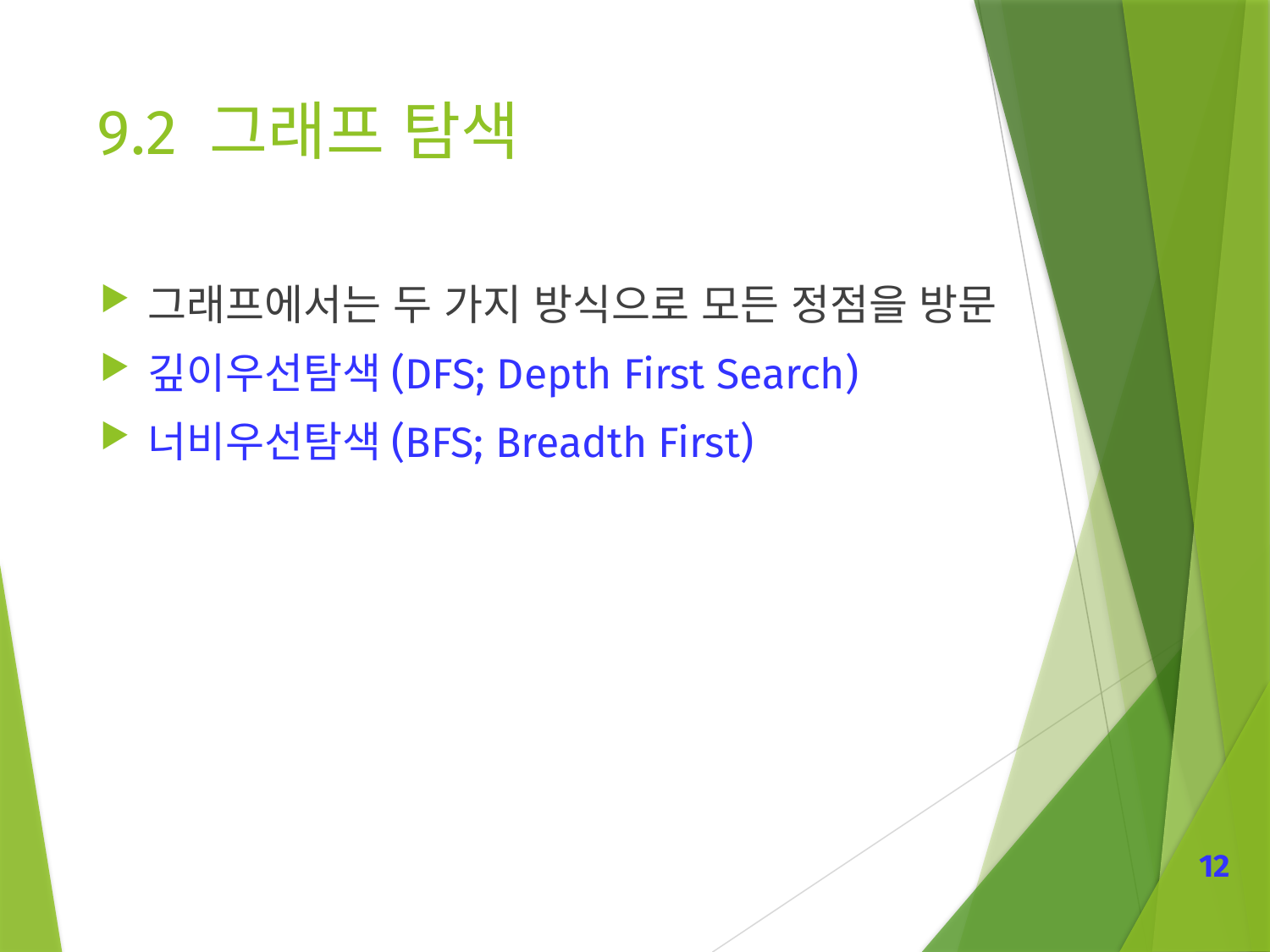

# 9.2 그래프 탐색
그래프에서는 두 가지 방식으로 모든 정점을 방문
깊이우선탐색(DFS; Depth First Search)
너비우선탐색(BFS; Breadth First)
12